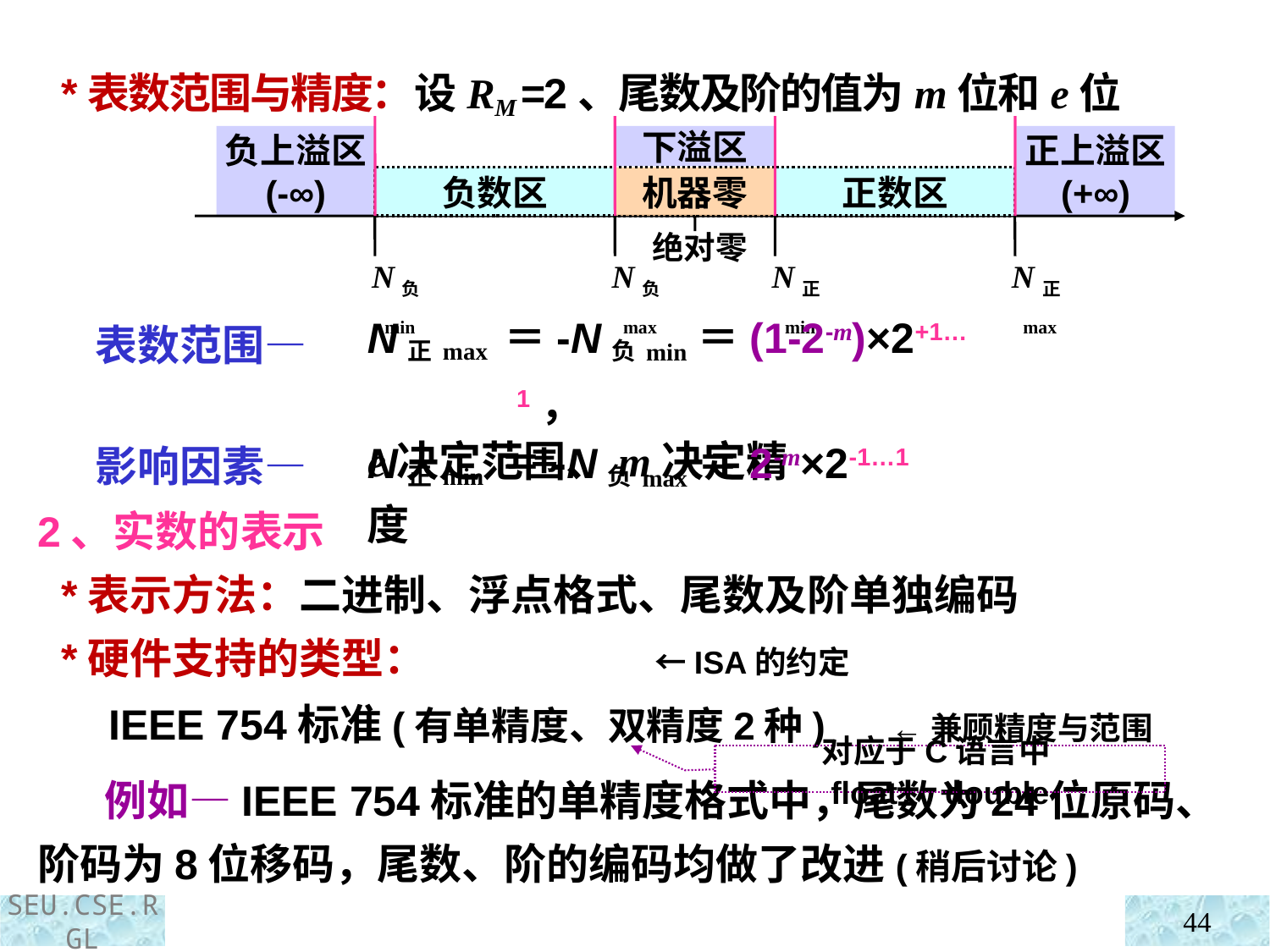

*表数范围与精度：设RM =2、尾数及阶的值为m位和e位

     表数范围—

     影响因素—

机器零
负数区
正数区

绝对零
N负min
N负max
N正min
N正max
负上溢区
(-∞)
下溢区
正上溢区
(+∞)
N正max ＝-N负min＝(1-2-m)×2+1…1，
N正min ＝-N负max＝2-m×2-1…1
e决定范围、m决定精度
2、实数的表示
  *表示方法：二进制、浮点格式、尾数及阶单独编码
  *硬件支持的类型：                        ←ISA的约定
      IEEE 754标准(有单精度、双精度2种)      ←兼顾精度与范围
对应于C语言中float、double
      例如—IEEE 754标准的单精度格式中，尾数为24位原码、阶码为8位移码，尾数、阶的编码均做了改进(稍后讨论)
44